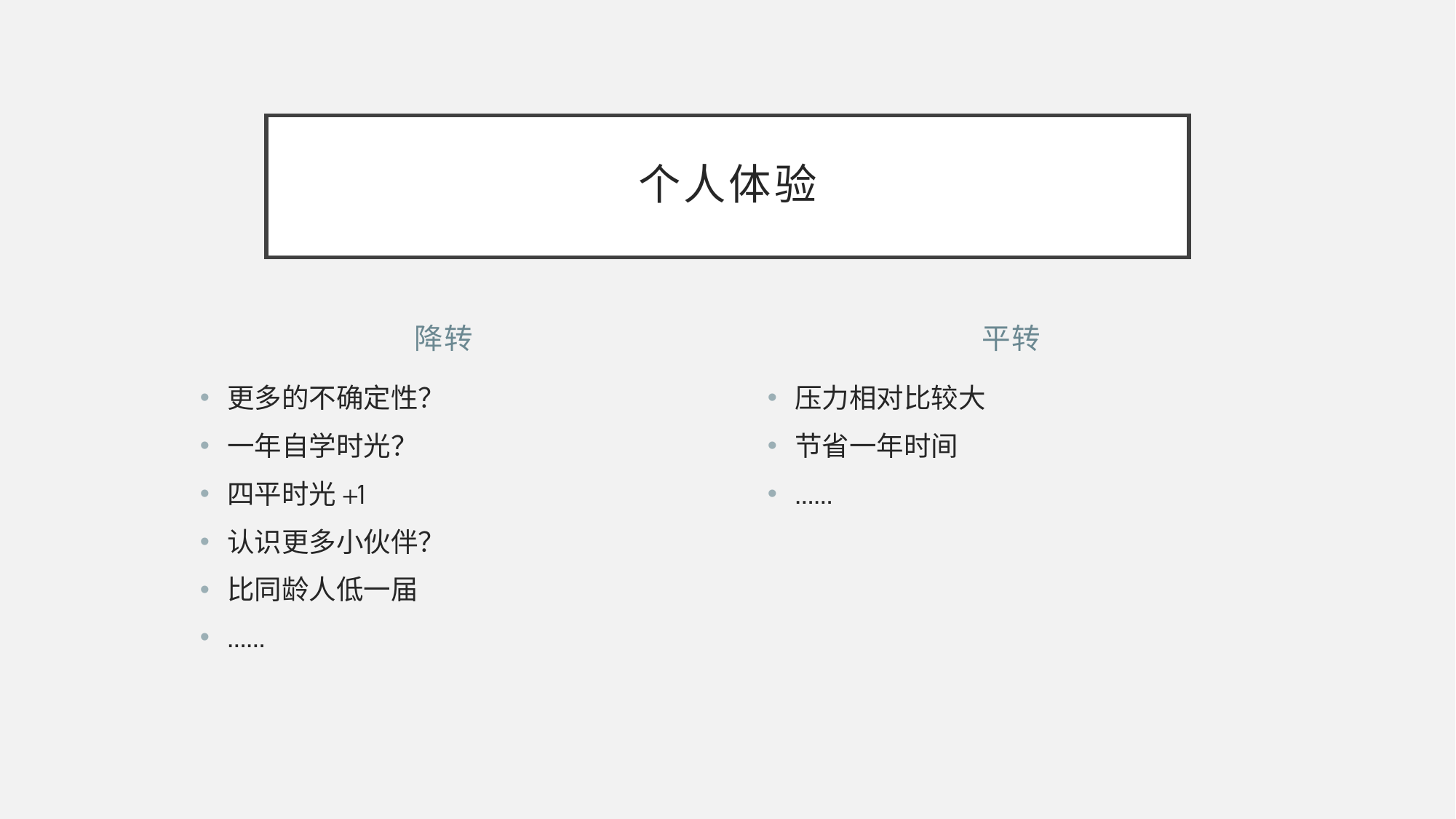

# 个人体验
降转
平转
更多的不确定性？
一年自学时光？
四平时光+1
认识更多小伙伴？
比同龄人低一届
……
压力相对比较大
节省一年时间
……